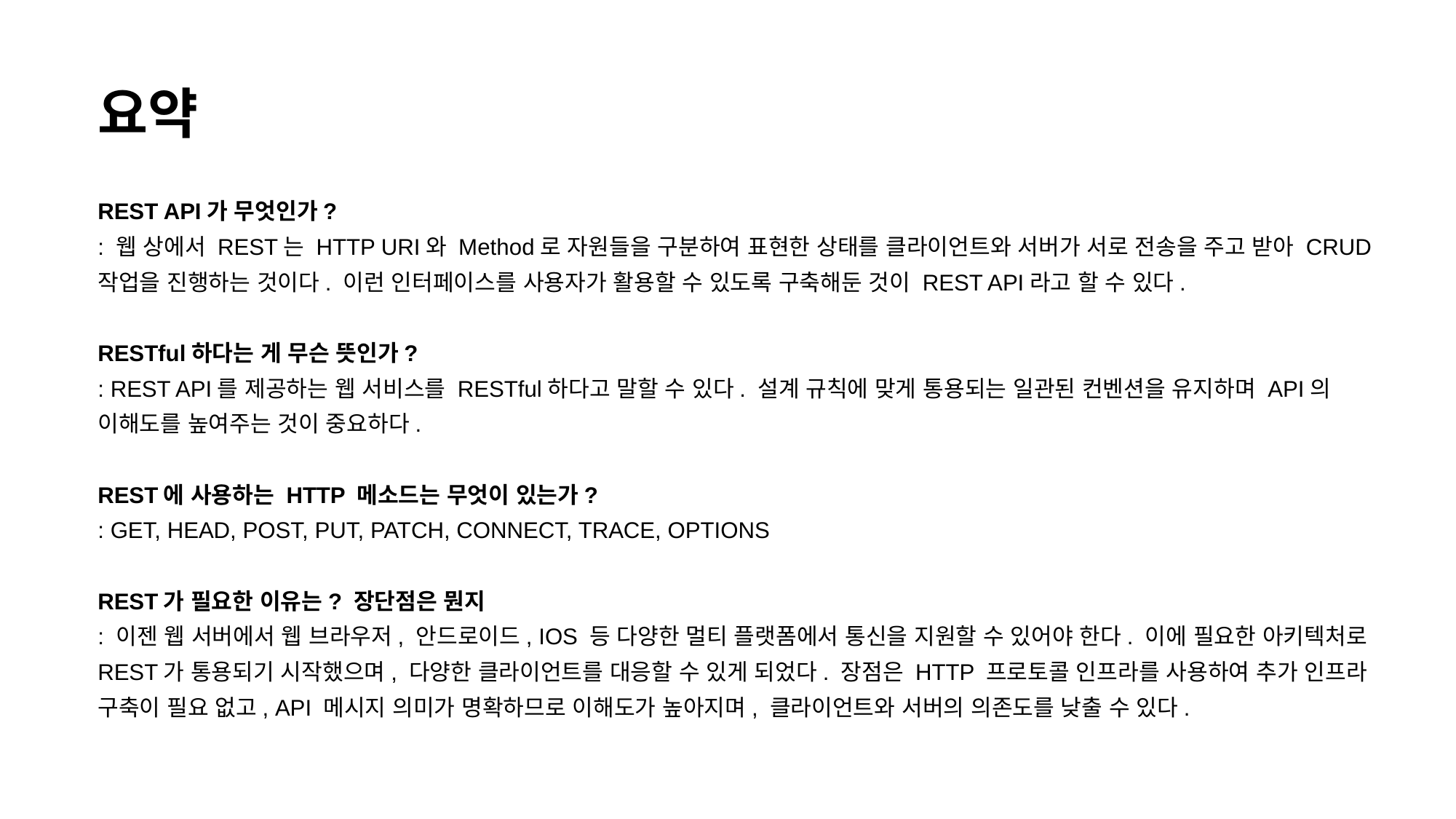

요약
REST API가 무엇인가?
: 웹 상에서 REST는 HTTP URI와 Method로 자원들을 구분하여 표현한 상태를 클라이언트와 서버가 서로 전송을 주고 받아 CRUD 작업을 진행하는 것이다. 이런 인터페이스를 사용자가 활용할 수 있도록 구축해둔 것이 REST API라고 할 수 있다.

RESTful하다는 게 무슨 뜻인가?
: REST API를 제공하는 웹 서비스를 RESTful하다고 말할 수 있다. 설계 규칙에 맞게 통용되는 일관된 컨벤션을 유지하며 API의 이해도를 높여주는 것이 중요하다.

REST에 사용하는 HTTP 메소드는 무엇이 있는가?
: GET, HEAD, POST, PUT, PATCH, CONNECT, TRACE, OPTIONS
REST가 필요한 이유는? 장단점은 뭔지
: 이젠 웹 서버에서 웹 브라우저, 안드로이드, IOS 등 다양한 멀티 플랫폼에서 통신을 지원할 수 있어야 한다. 이에 필요한 아키텍처로 REST가 통용되기 시작했으며, 다양한 클라이언트를 대응할 수 있게 되었다. 장점은 HTTP 프로토콜 인프라를 사용하여 추가 인프라 구축이 필요 없고, API 메시지 의미가 명확하므로 이해도가 높아지며, 클라이언트와 서버의 의존도를 낮출 수 있다.